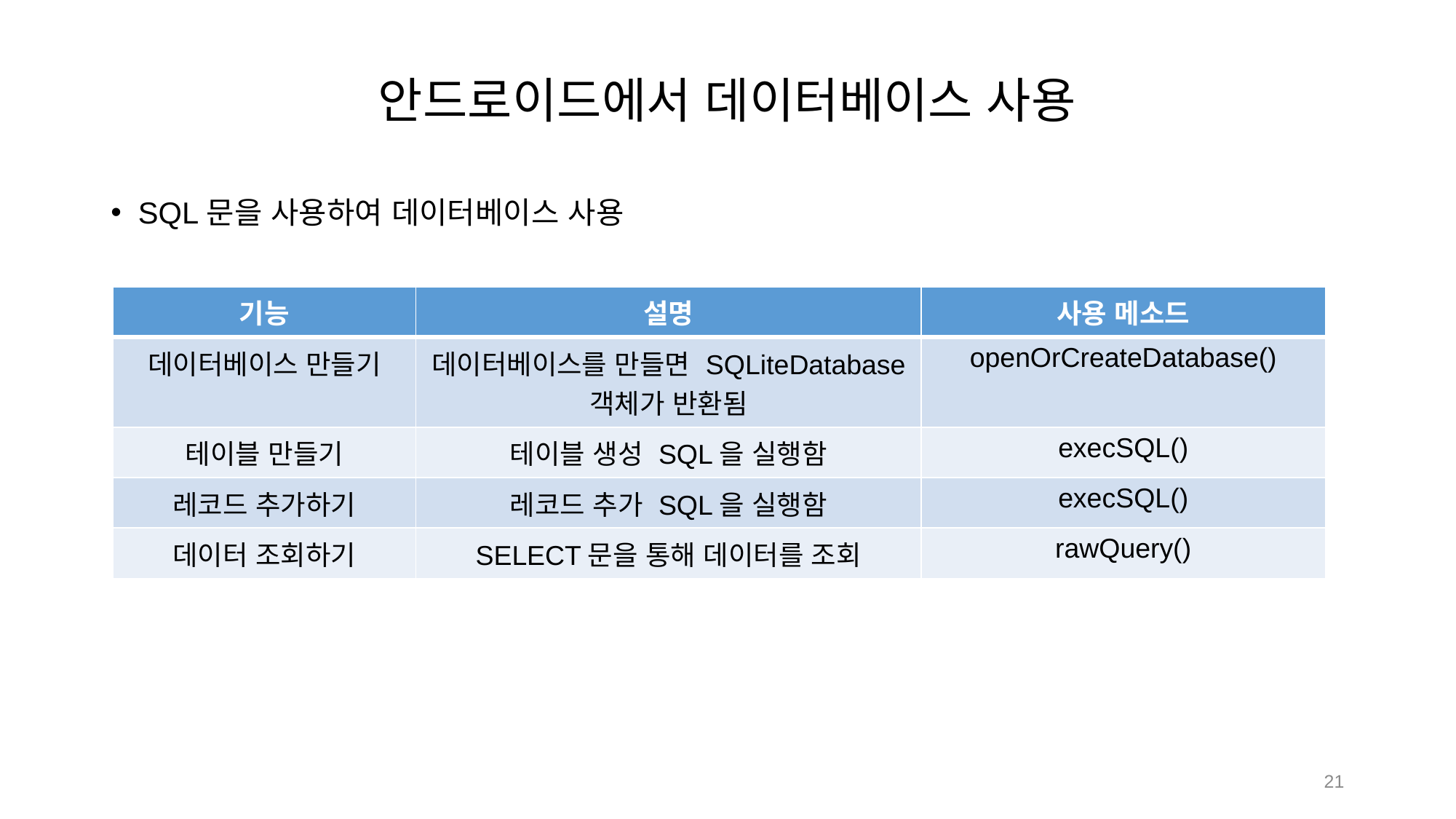

# 안드로이드에서 데이터베이스 사용
SQL문을 사용하여 데이터베이스 사용

| 기능 | 설명 | 사용 메소드 |
| --- | --- | --- |
| 데이터베이스 만들기 | 데이터베이스를 만들면 SQLiteDatabase 객체가 반환됨 | openOrCreateDatabase() |
| 테이블 만들기 | 테이블 생성 SQL을 실행함 | execSQL() |
| 레코드 추가하기 | 레코드 추가 SQL을 실행함 | execSQL() |
| 데이터 조회하기 | SELECT문을 통해 데이터를 조회 | rawQuery() |
21